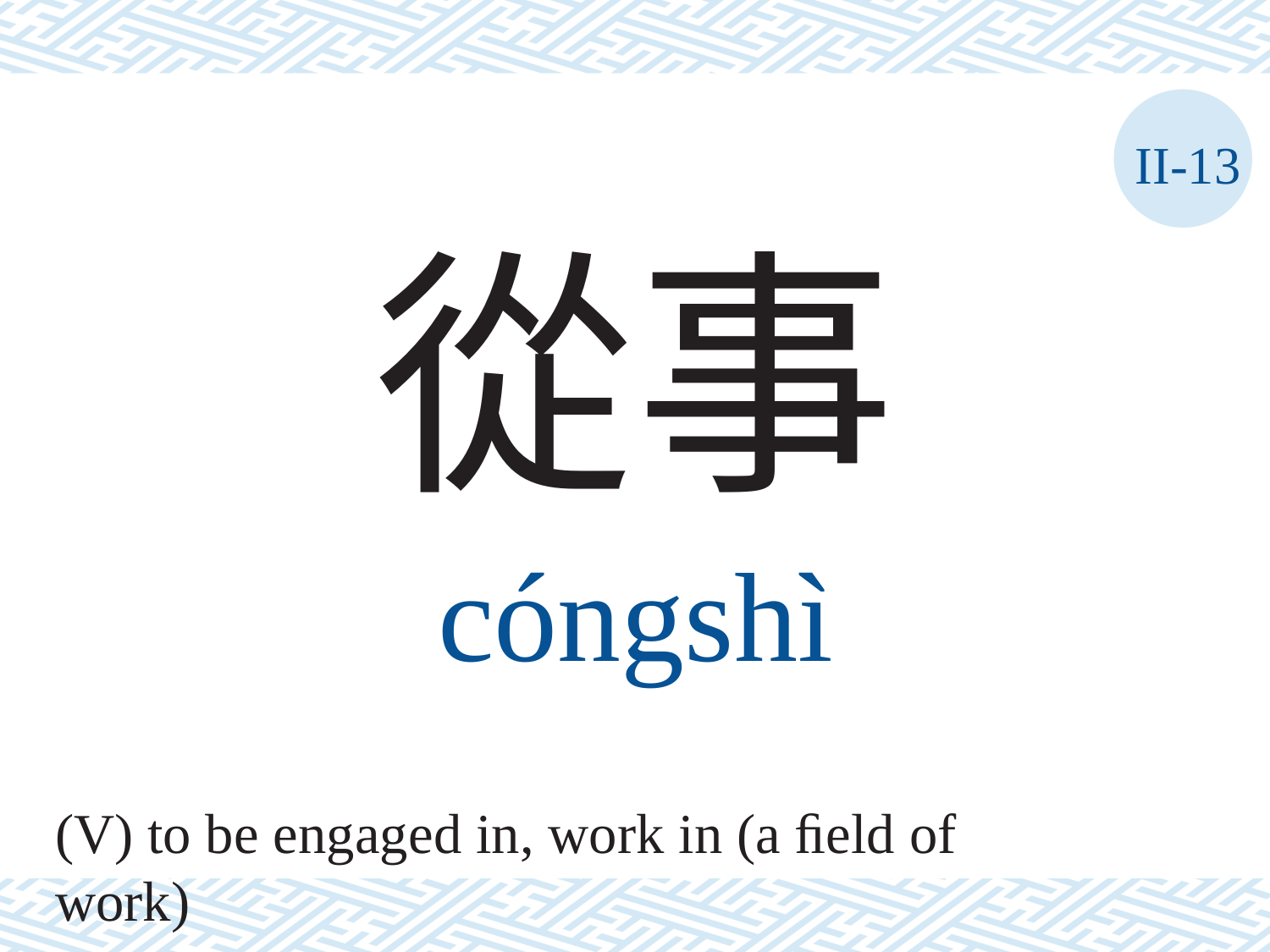

II-13
從事
cóngshì
(V) to be engaged in, work in (a ﬁeld of work)